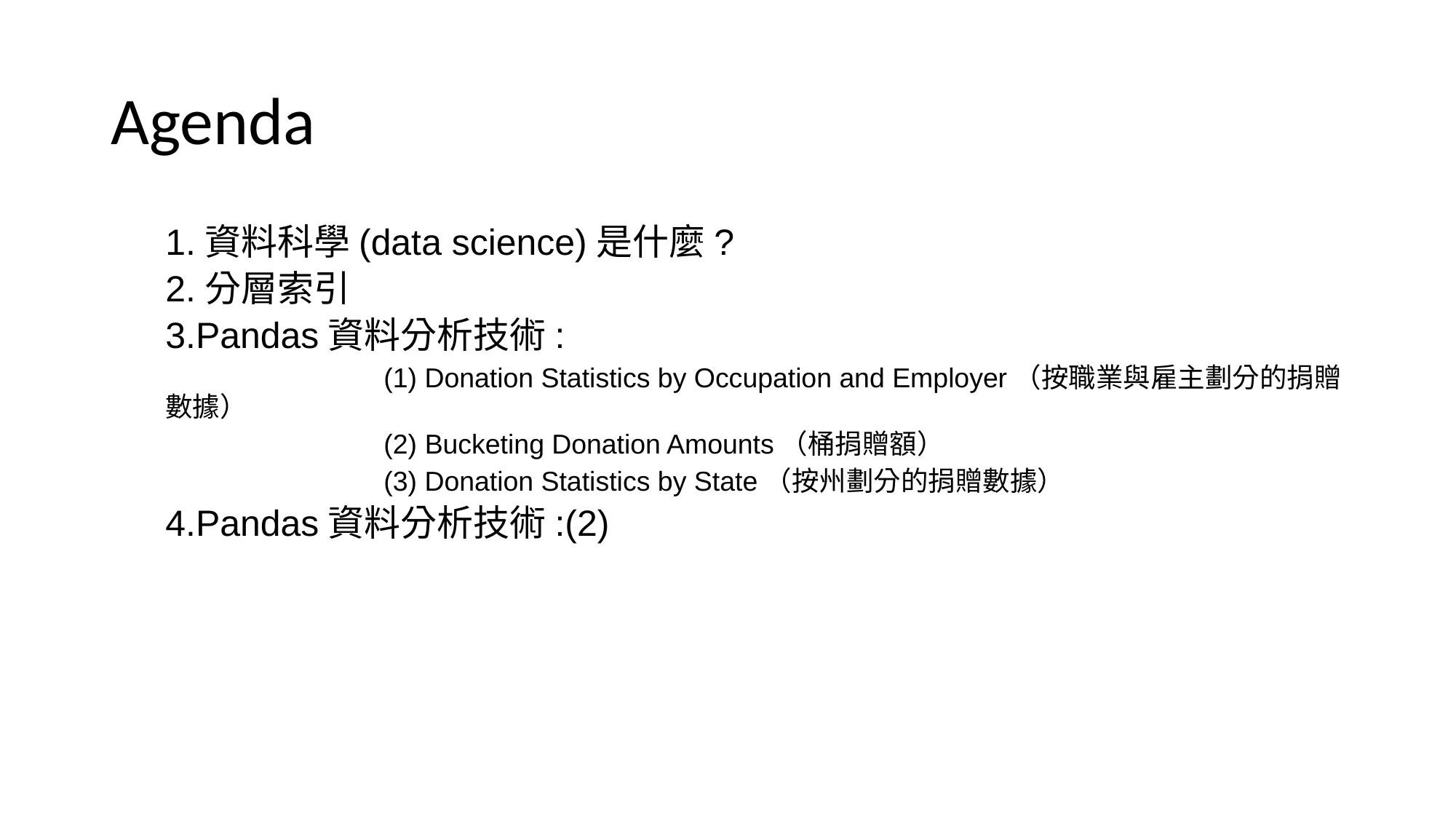

# Agenda
1.資料科學(data science)是什麼?
2.分層索引
3.Pandas資料分析技術:
		(1) Donation Statistics by Occupation and Employer（按職業與雇主劃分的捐贈數據）
		(2) Bucketing Donation Amounts（桶捐贈額）
		(3) Donation Statistics by State（按州劃分的捐贈數據）
4.Pandas資料分析技術:(2)